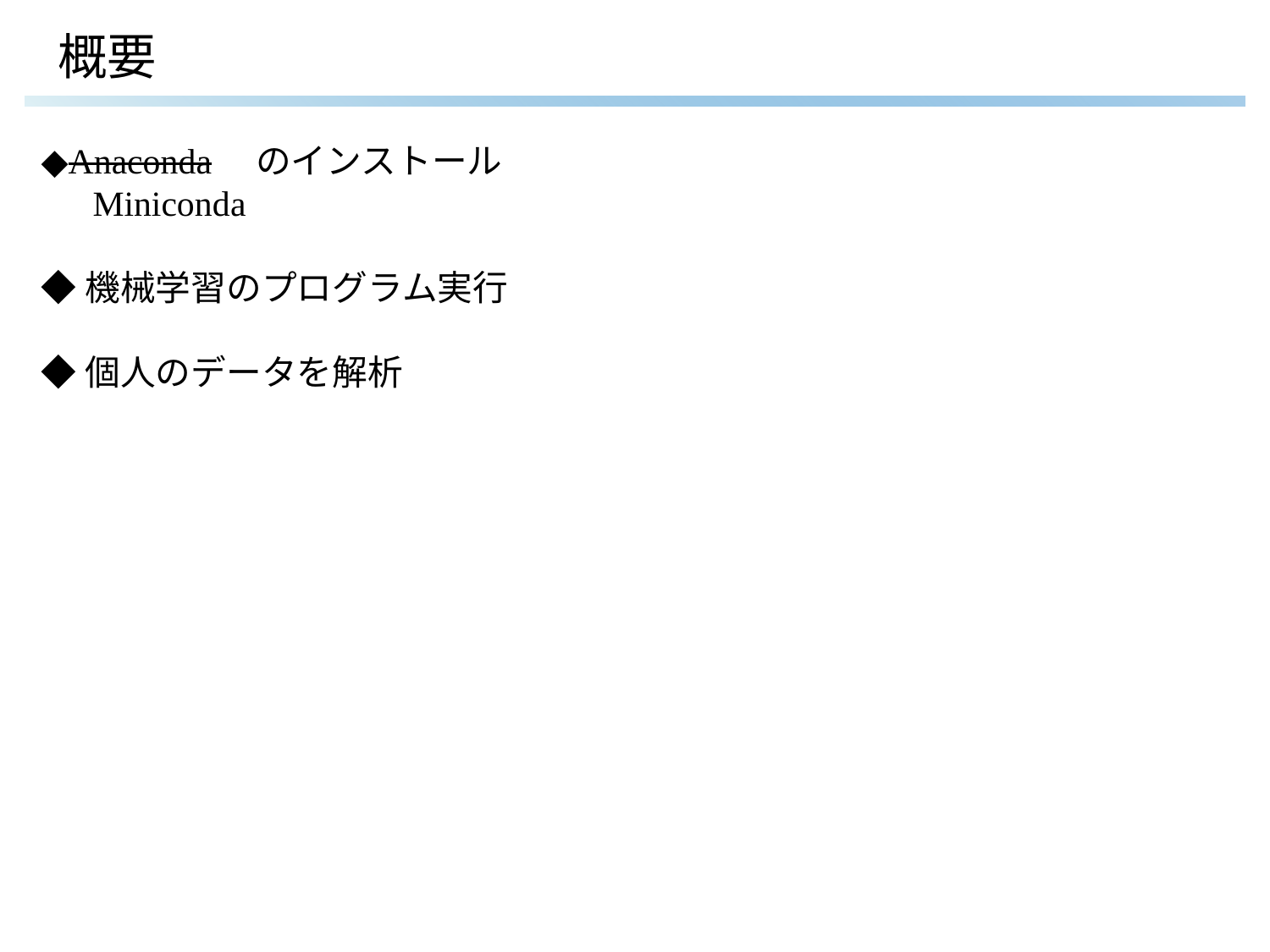

# 概要
◆Anaconda　のインストール
　 Miniconda

◆機械学習のプログラム実行

◆個人のデータを解析